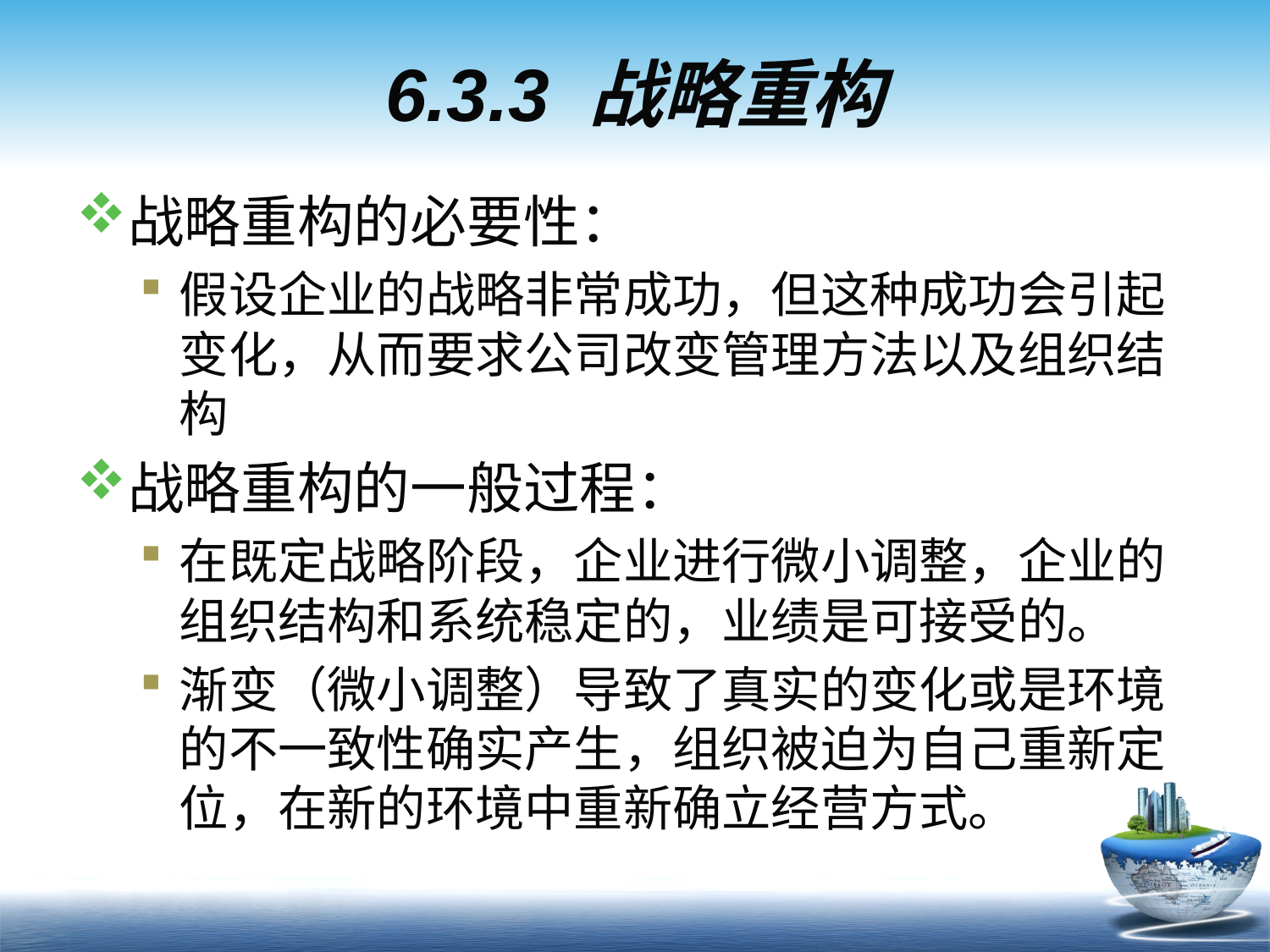

# 6.3.3 战略重构
战略重构的必要性：
假设企业的战略非常成功，但这种成功会引起变化，从而要求公司改变管理方法以及组织结构
战略重构的一般过程：
在既定战略阶段，企业进行微小调整，企业的组织结构和系统稳定的，业绩是可接受的。
渐变（微小调整）导致了真实的变化或是环境的不一致性确实产生，组织被迫为自己重新定位，在新的环境中重新确立经营方式。